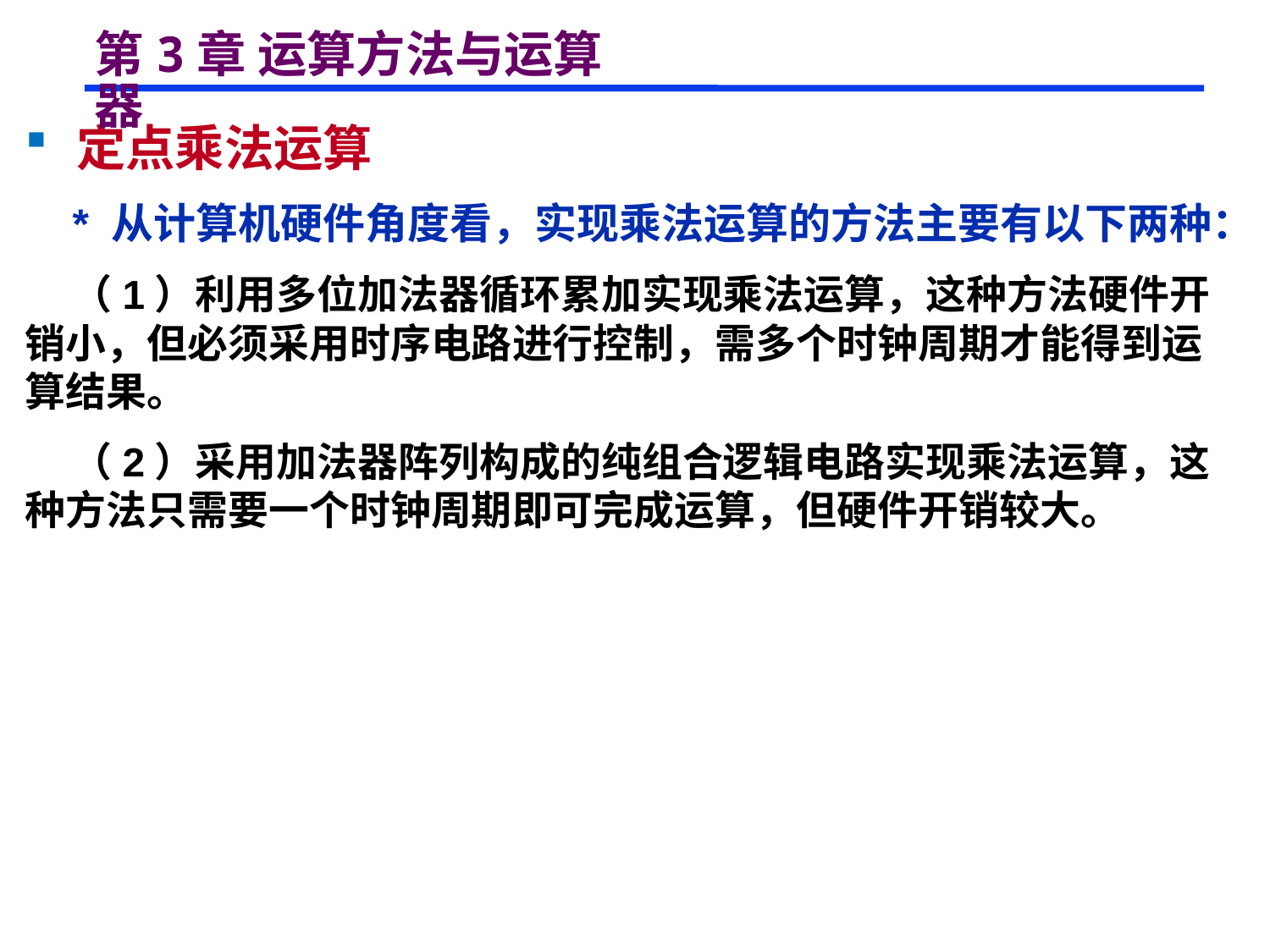

# 第3章 运算方法与运算器
 定点乘法运算
    * 从计算机硬件角度看，实现乘法运算的方法主要有以下两种：
    （1）利用多位加法器循环累加实现乘法运算，这种方法硬件开销小，但必须采用时序电路进行控制，需多个时钟周期才能得到运算结果。
    （2）采用加法器阵列构成的纯组合逻辑电路实现乘法运算，这种方法只需要一个时钟周期即可完成运算，但硬件开销较大。